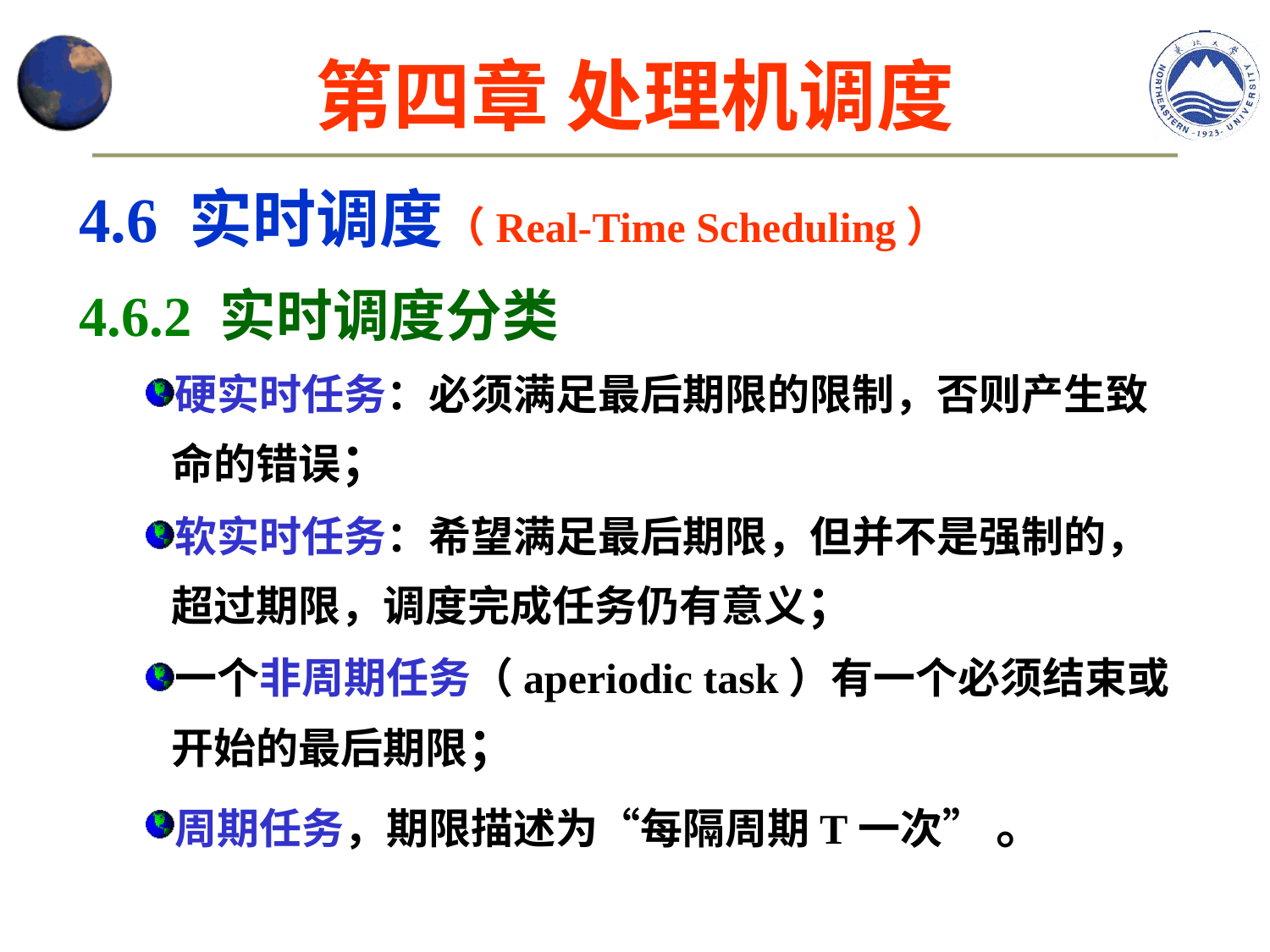

# 第四章 处理机调度
4.6 实时调度（Real-Time Scheduling）
4.6.2 实时调度分类
硬实时任务：必须满足最后期限的限制，否则产生致命的错误；
软实时任务：希望满足最后期限，但并不是强制的，超过期限，调度完成任务仍有意义；
一个非周期任务（aperiodic task）有一个必须结束或开始的最后期限；
周期任务，期限描述为“每隔周期T一次” 。